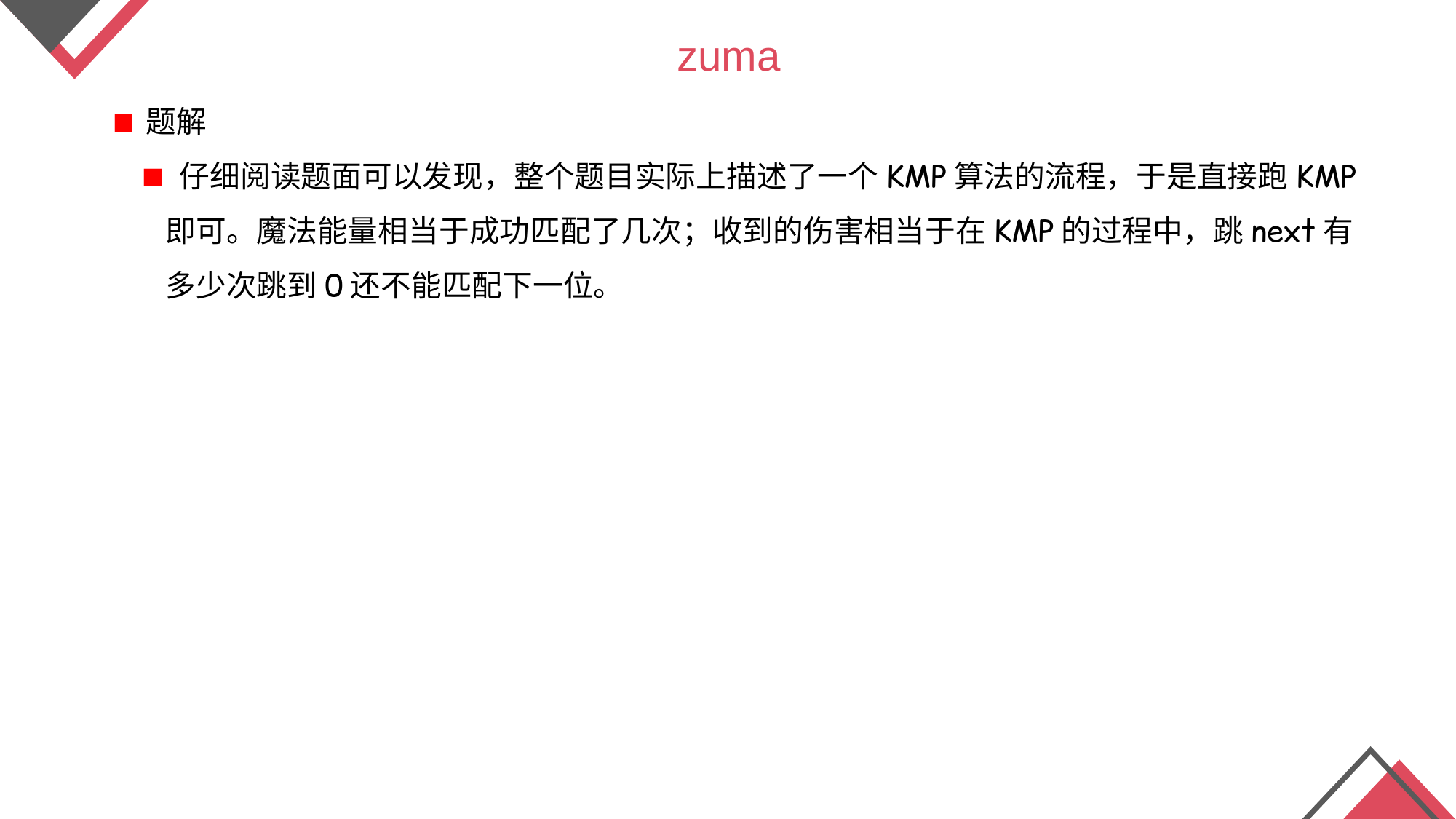

zuma
 题解
 仔细阅读题面可以发现，整个题目实际上描述了一个KMP算法的流程，于是直接跑KMP即可。魔法能量相当于成功匹配了几次；收到的伤害相当于在KMP的过程中，跳next有多少次跳到0还不能匹配下一位。